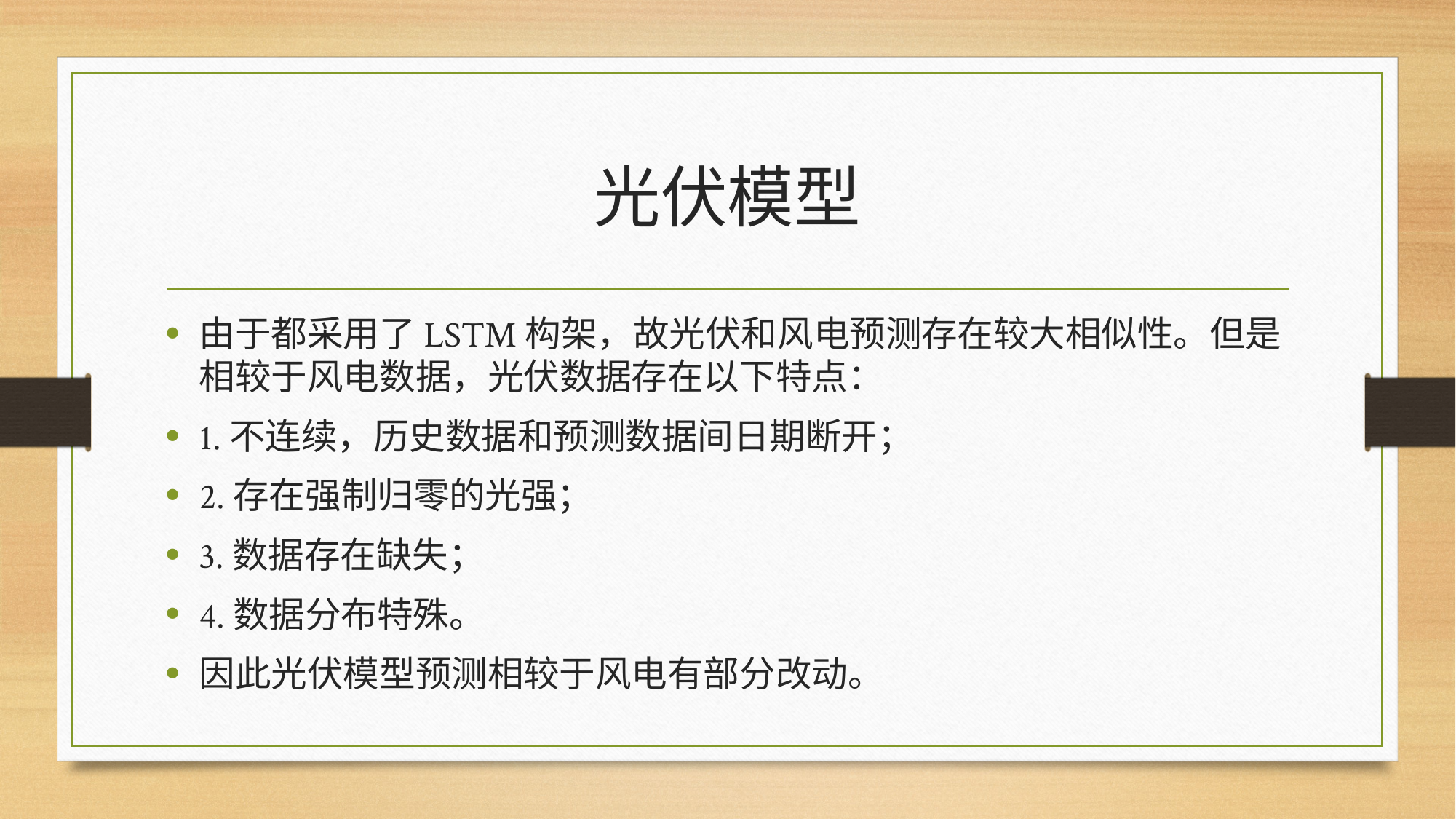

# 光伏模型
由于都采用了LSTM构架，故光伏和风电预测存在较大相似性。但是相较于风电数据，光伏数据存在以下特点：
1.不连续，历史数据和预测数据间日期断开；
2.存在强制归零的光强；
3.数据存在缺失；
4.数据分布特殊。
因此光伏模型预测相较于风电有部分改动。